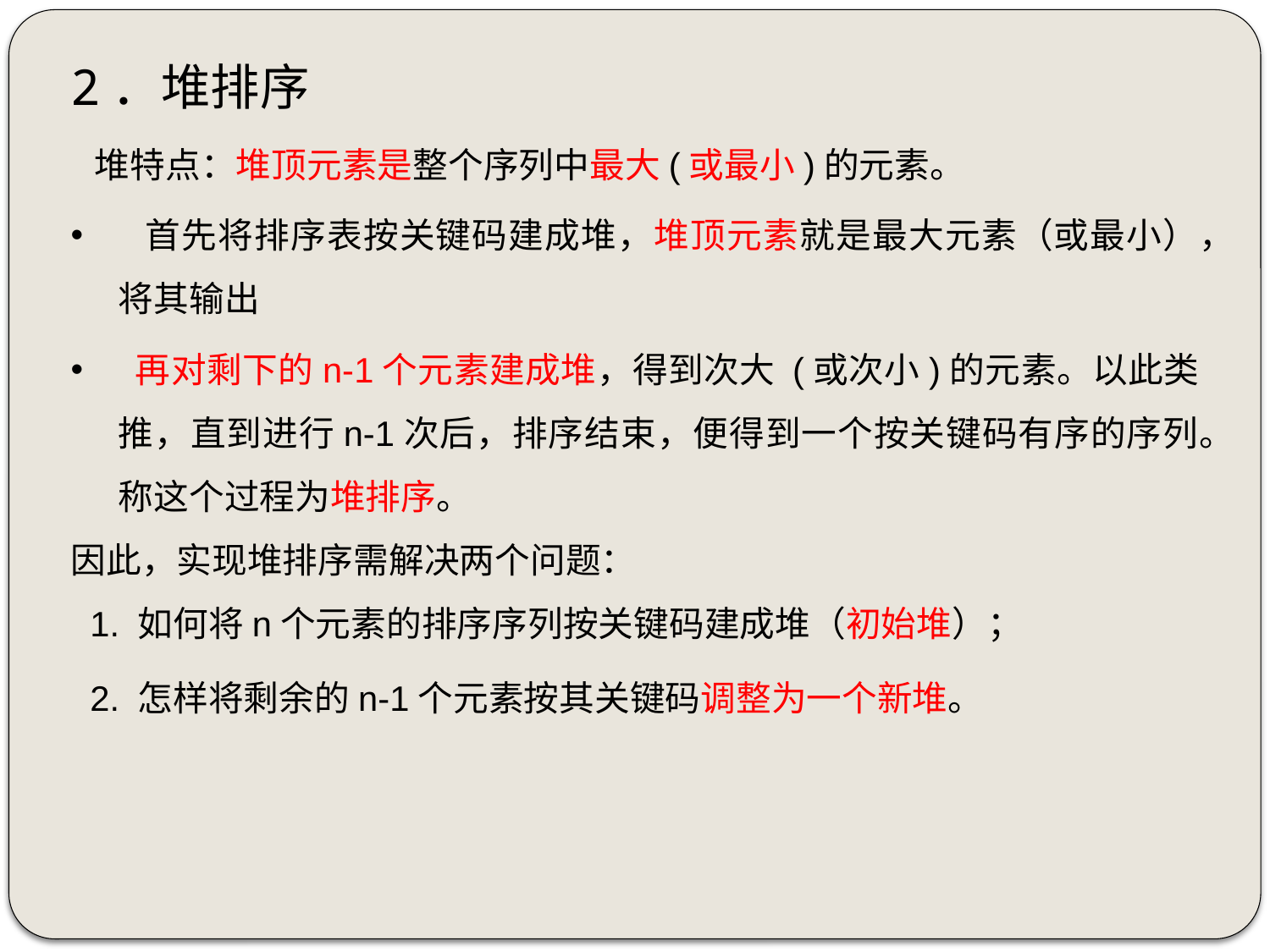

2．堆排序
  堆特点：堆顶元素是整个序列中最大(或最小)的元素。
  首先将排序表按关键码建成堆，堆顶元素就是最大元素（或最小），将其输出
 再对剩下的n-1个元素建成堆，得到次大 (或次小)的元素。以此类推，直到进行n-1次后，排序结束，便得到一个按关键码有序的序列。称这个过程为堆排序。
因此，实现堆排序需解决两个问题：
  1. 如何将n个元素的排序序列按关键码建成堆（初始堆）；
  2. 怎样将剩余的n-1个元素按其关键码调整为一个新堆。